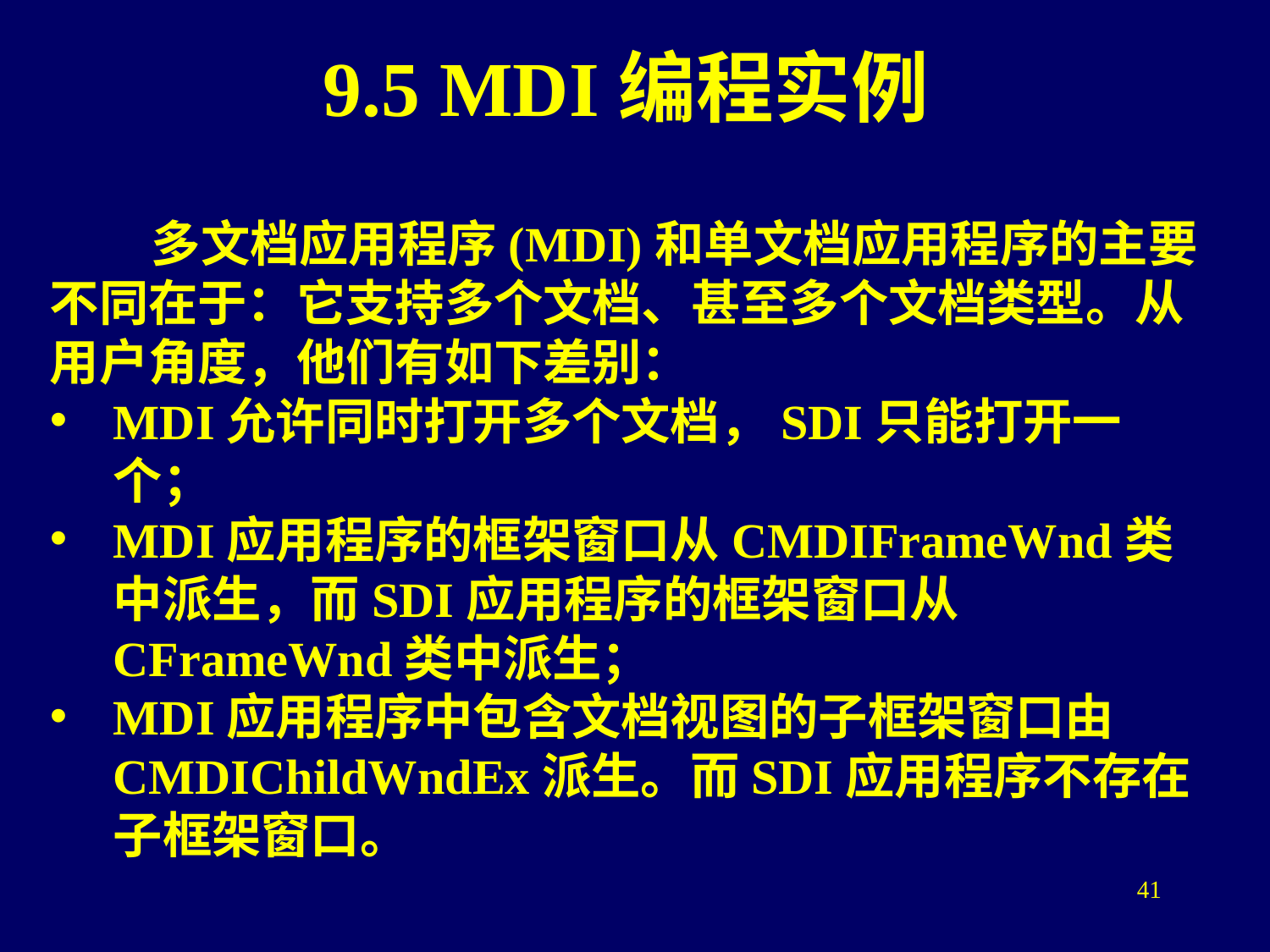

# 9.5 MDI编程实例
        多文档应用程序(MDI)和单文档应用程序的主要不同在于：它支持多个文档、甚至多个文档类型。从用户角度，他们有如下差别：
MDI允许同时打开多个文档，SDI只能打开一个；
MDI应用程序的框架窗口从CMDIFrameWnd类中派生，而SDI应用程序的框架窗口从CFrameWnd类中派生；
MDI应用程序中包含文档视图的子框架窗口由CMDIChildWndEx派生。而SDI应用程序不存在子框架窗口。

41